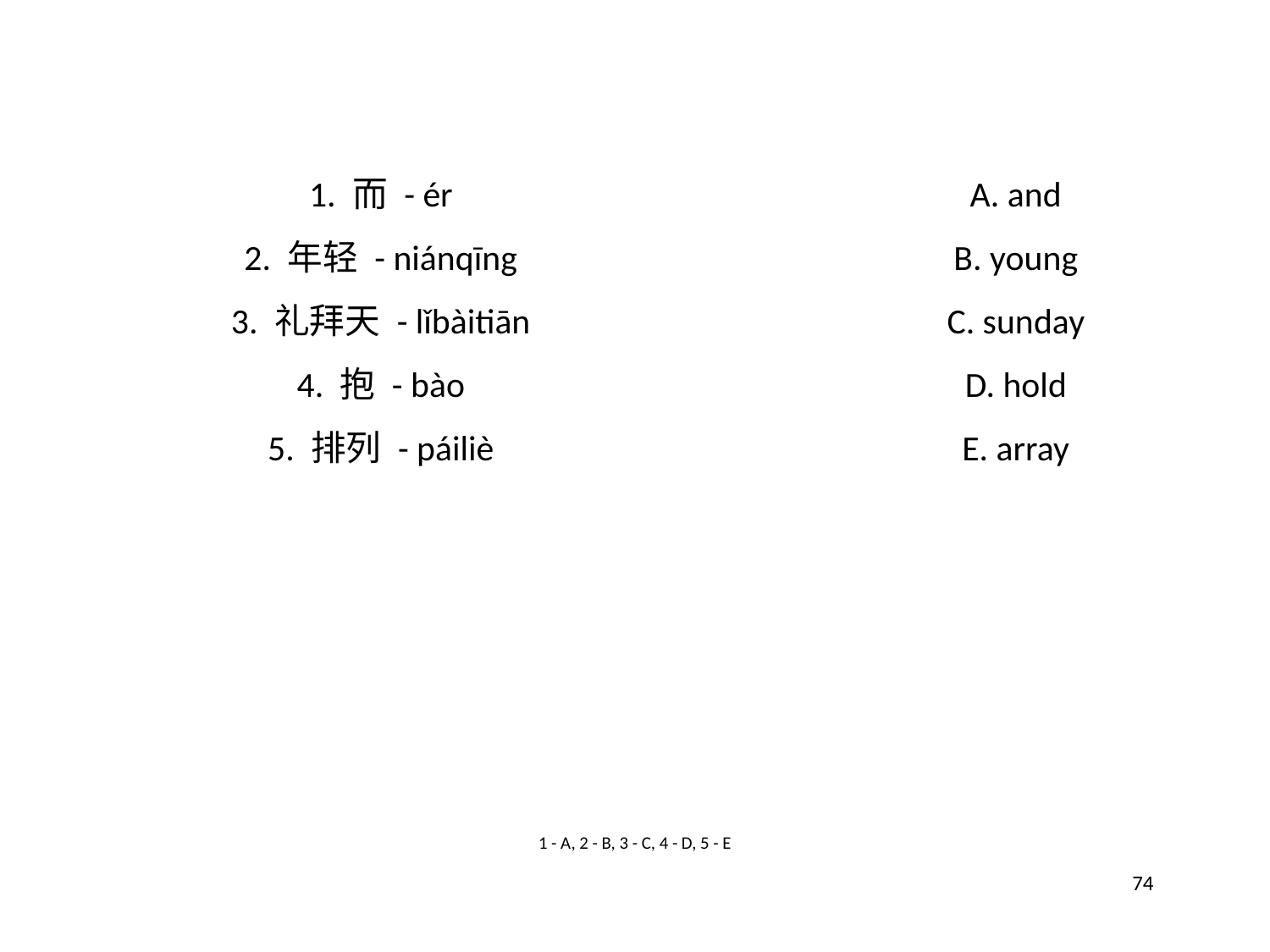

1. 而 - ér

A. and

2. 年轻 - niánqīng

B. young

3. 礼拜天 - lǐbàitiān

C. sunday

4. 抱 - bào

D. hold

5. 排列 - páiliè

E. array
1 - A, 2 - B, 3 - C, 4 - D, 5 - E

74